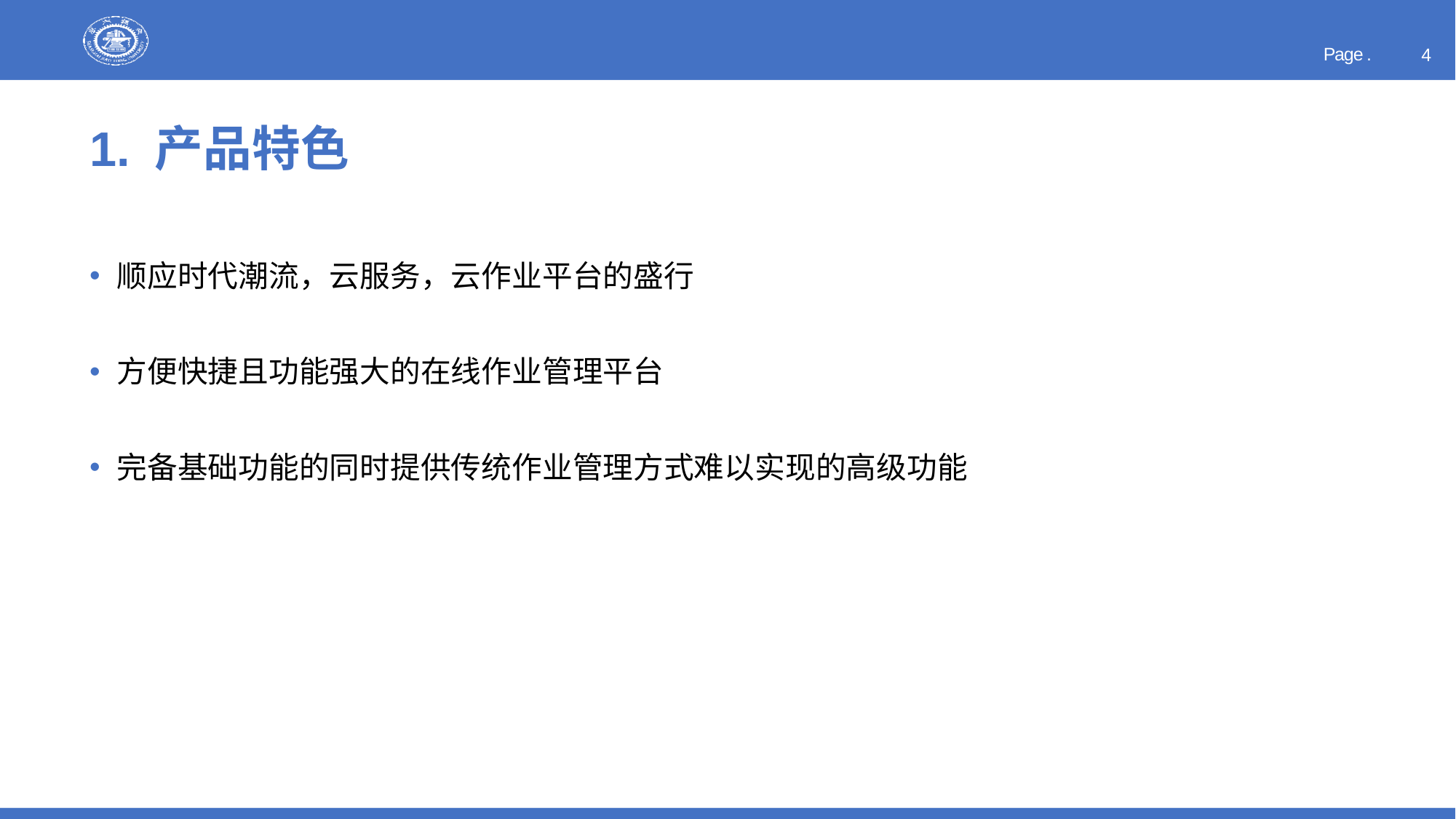

4
# 1. 产品特色
顺应时代潮流，云服务，云作业平台的盛行

方便快捷且功能强大的在线作业管理平台

完备基础功能的同时提供传统作业管理方式难以实现的高级功能